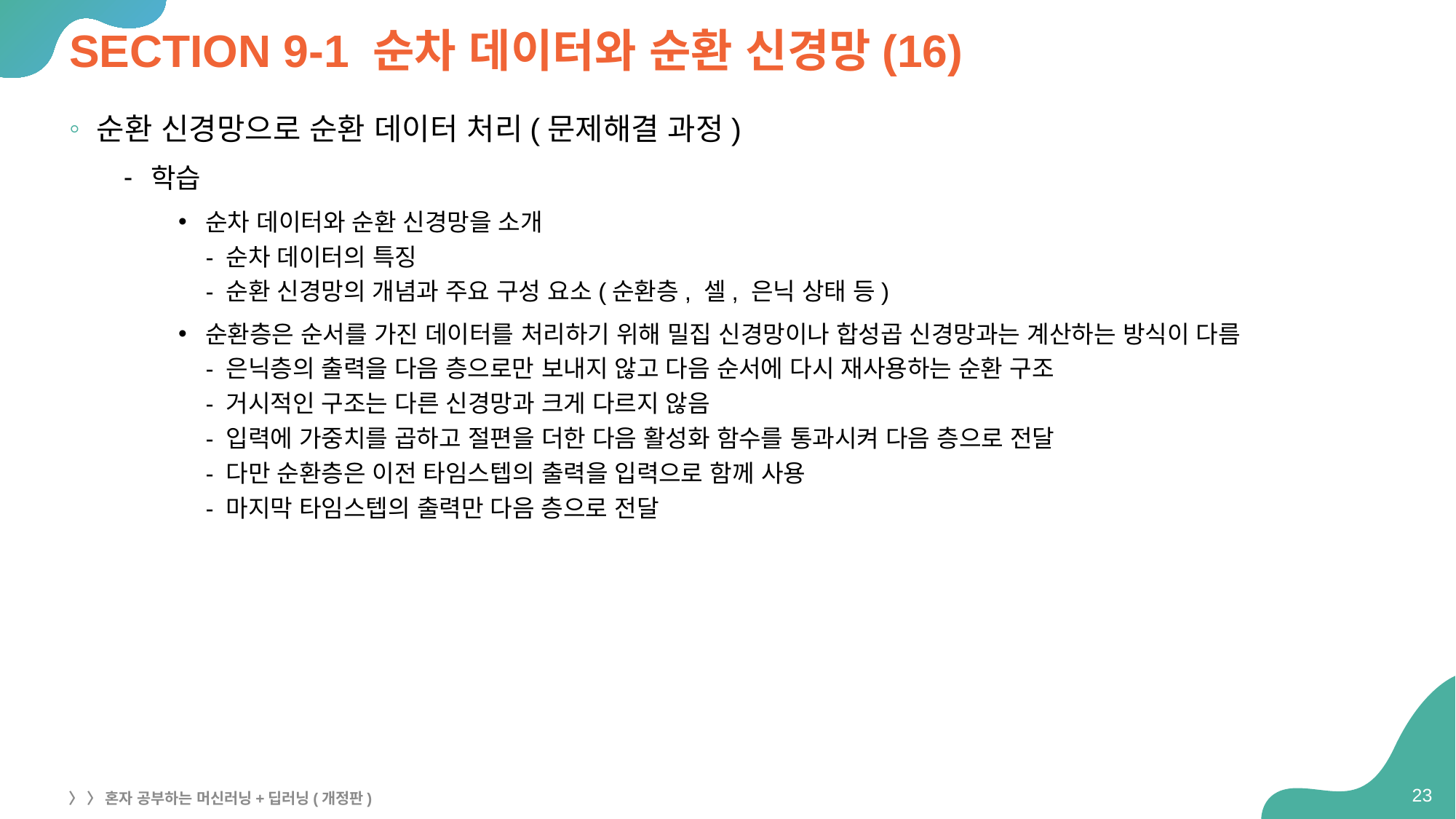

# SECTION 9-1 순차 데이터와 순환 신경망(16)
순환 신경망으로 순환 데이터 처리(문제해결 과정)
학습
순차 데이터와 순환 신경망을 소개
- 순차 데이터의 특징
- 순환 신경망의 개념과 주요 구성 요소(순환층, 셀, 은닉 상태 등)
순환층은 순서를 가진 데이터를 처리하기 위해 밀집 신경망이나 합성곱 신경망과는 계산하는 방식이 다름
- 은닉층의 출력을 다음 층으로만 보내지 않고 다음 순서에 다시 재사용하는 순환 구조
- 거시적인 구조는 다른 신경망과 크게 다르지 않음
- 입력에 가중치를 곱하고 절편을 더한 다음 활성화 함수를 통과시켜 다음 층으로 전달
- 다만 순환층은 이전 타임스텝의 출력을 입력으로 함께 사용
- 마지막 타임스텝의 출력만 다음 층으로 전달
23
〉 〉 혼자 공부하는 머신러닝+딥러닝(개정판)